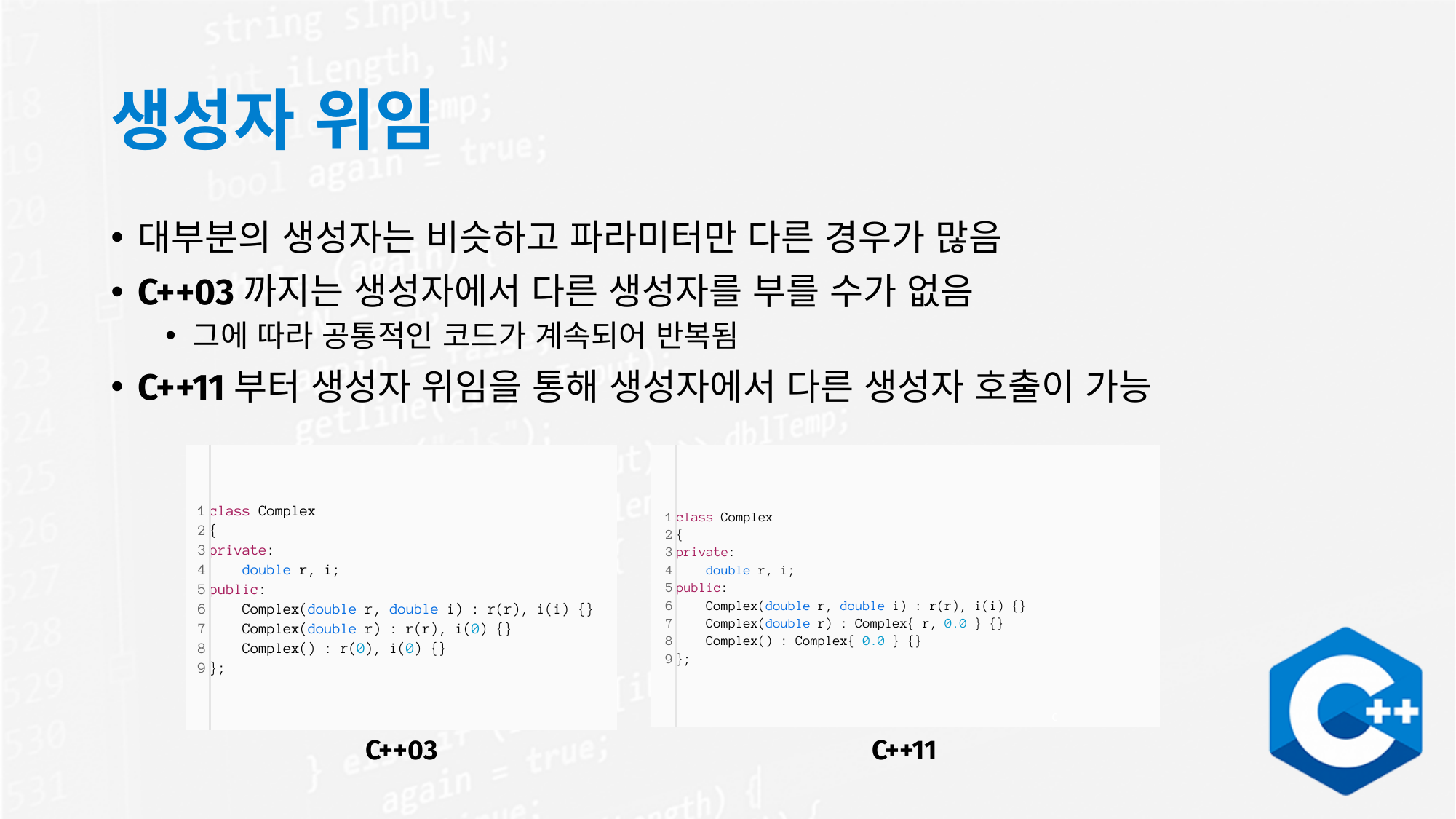

# 생성자 위임
대부분의 생성자는 비슷하고 파라미터만 다른 경우가 많음
C++03까지는 생성자에서 다른 생성자를 부를 수가 없음
그에 따라 공통적인 코드가 계속되어 반복됨
C++11부터 생성자 위임을 통해 생성자에서 다른 생성자 호출이 가능
| 1 2 3 4 5 6 7 8 9 | class Complex { private:     double r, i; public:     Complex(double r, double i) : r(r), i(i) {}     Complex(double r) : r(r), i(0) {}     Complex() : r(0), i(0) {} }; |
| --- | --- |
| 1 2 3 4 5 6 7 8 9 | class Complex { private:     double r, i; public:     Complex(double r, double i) : r(r), i(i) {}     Complex(double r) : Complex{ r, 0.0 } {}     Complex() : Complex{ 0.0 } {} }; | c |
| --- | --- | --- |
C++03
C++11